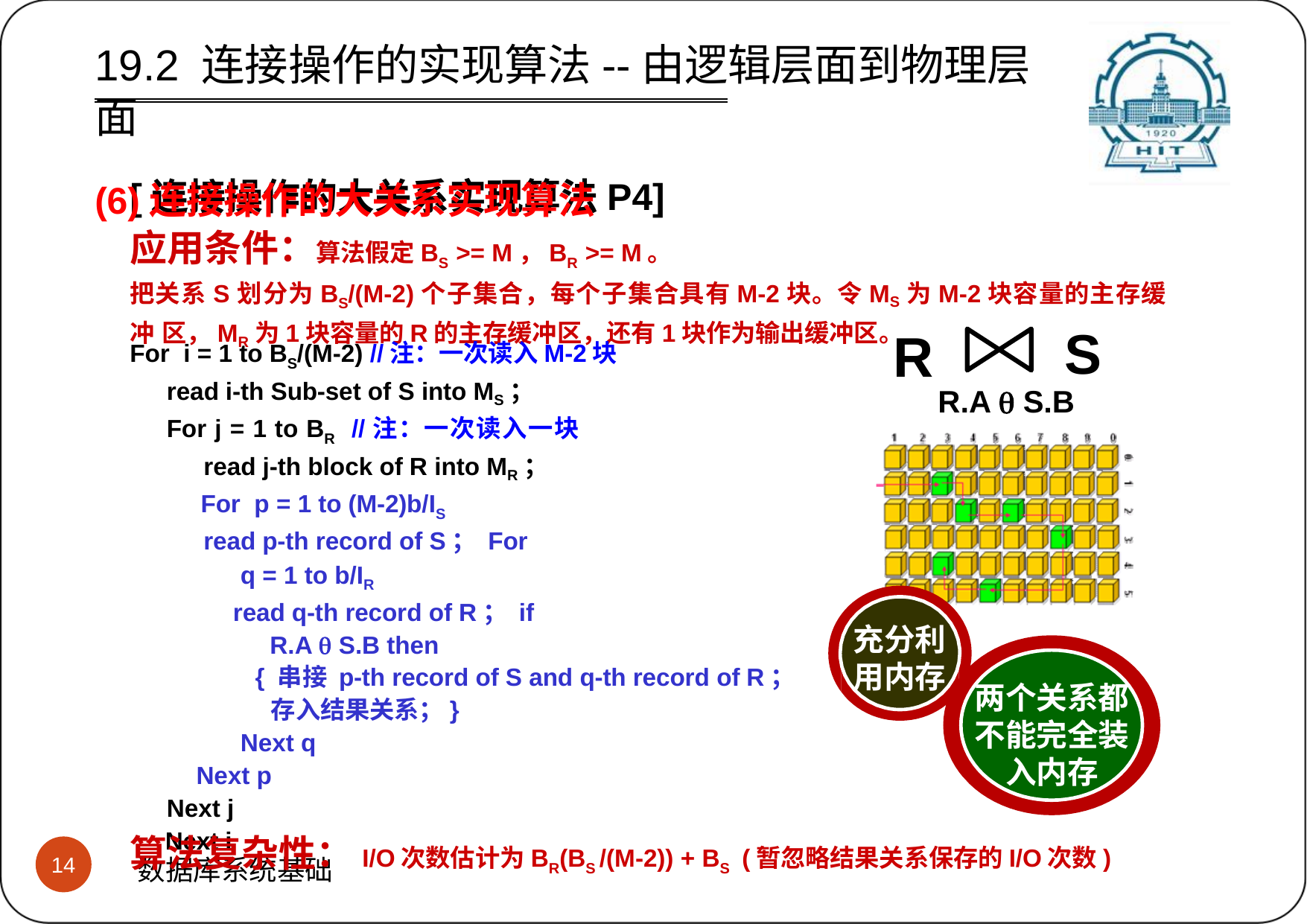

19.2 连接操作的实现算法--由逻辑层面到物理层面
(6)连接操作的大关系实现算法

[连接操作的大关系实现算法P4] 应用条件：算法假定BS >= M，BR >= M。
把关系S划分为BS/(M-2)个子集合，每个子集合具有M-2块。令MS为M-2块容量的主存缓冲 区，MR为1块容量的R的主存缓冲区，还有1块作为输出缓冲区。
R
S
R.A θ S.B

For  i = 1 to BS/(M-2) //注：一次读入M-2块 read i-th Sub-set of S into MS；
For j = 1 to BR   //注：一次读入一块 read j-th block of R into MR；
     For  p = 1 to (M-2)b/IS
read p-th record of S； For q = 1 to b/IR
read q-th record of R； if R.A θ S.B then
{ 串接 p-th record of S and q-th record of R； 存入结果关系；}
Next q Next p
Next j
Next i

充分利 用内存

两个关系都 不能完全装 入内存
算法复杂性：I/O次数估计为BR(BS /(M-2)) + BS   (暂忽略结果关系保存的I/O次数)